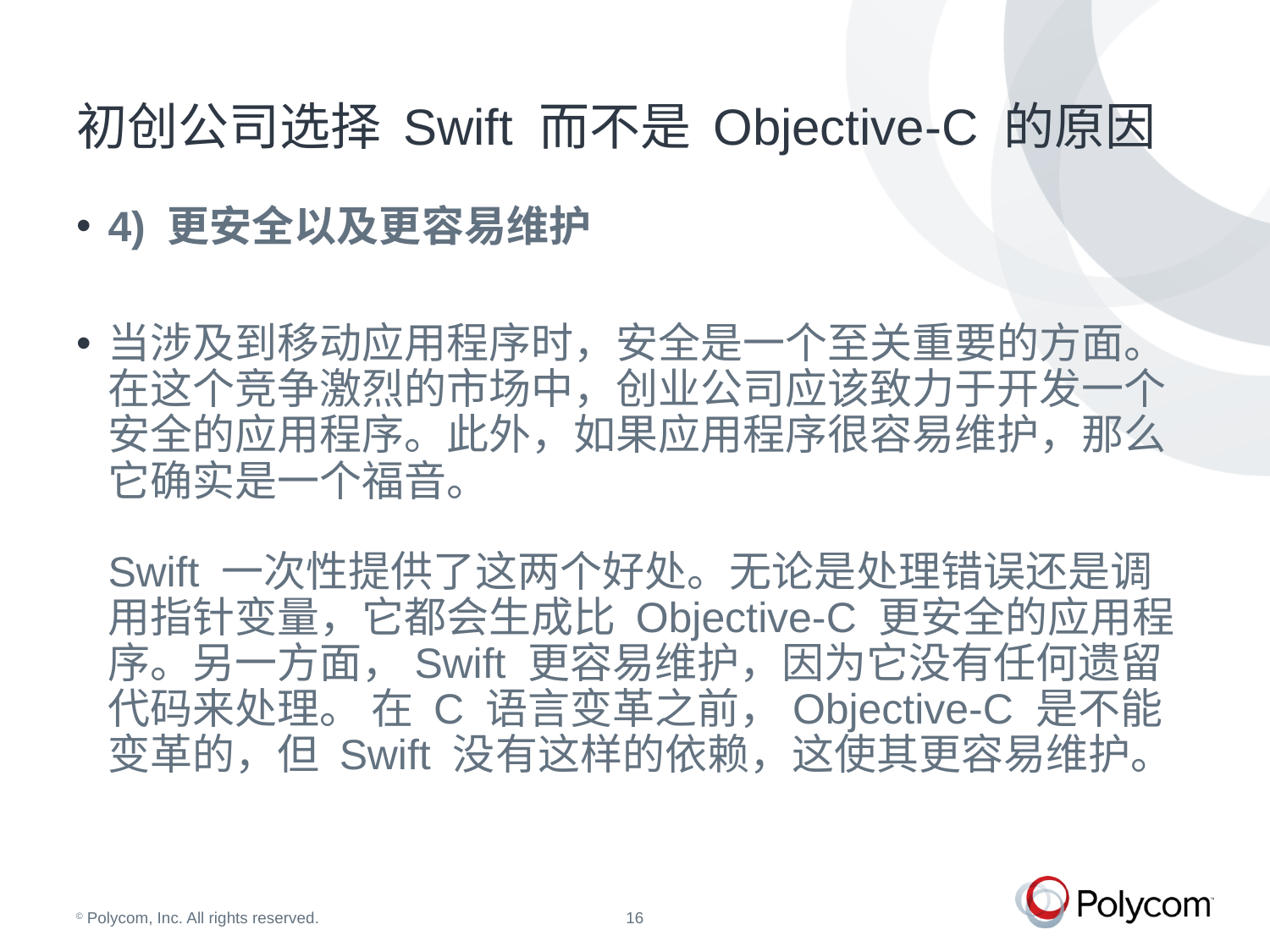

# 初创公司选择 Swift 而不是 Objective-C 的原因
4) 更安全以及更容易维护
当涉及到移动应用程序时，安全是一个至关重要的方面。 在这个竞争激烈的市场中，创业公司应该致力于开发一个安全的应用程序。此外，如果应用程序很容易维护，那么它确实是一个福音。
Swift 一次性提供了这两个好处。无论是处理错误还是调用指针变量，它都会生成比 Objective-C 更安全的应用程序。另一方面，Swift 更容易维护，因为它没有任何遗留代码来处理。 在 C 语言变革之前，Objective-C 是不能变革的，但 Swift 没有这样的依赖，这使其更容易维护。